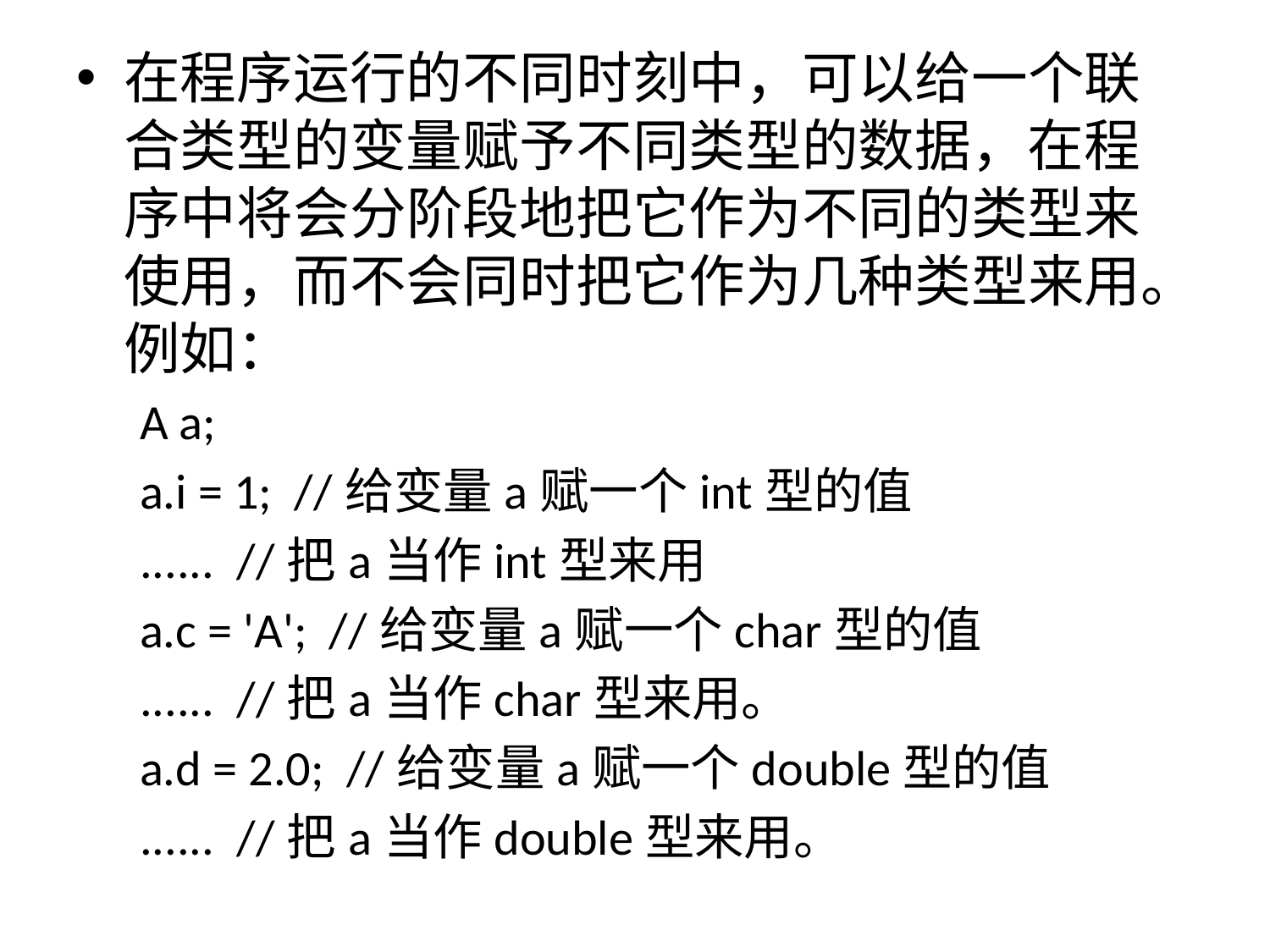

在程序运行的不同时刻中，可以给一个联合类型的变量赋予不同类型的数据，在程序中将会分阶段地把它作为不同的类型来使用，而不会同时把它作为几种类型来用。例如：
A a;
a.i = 1;  //给变量a赋一个int型的值
......  //把a当作int型来用
a.c = 'A';  //给变量a赋一个char型的值
......  //把a当作char型来用。
a.d = 2.0;  //给变量a赋一个double型的值
......  //把a当作double型来用。